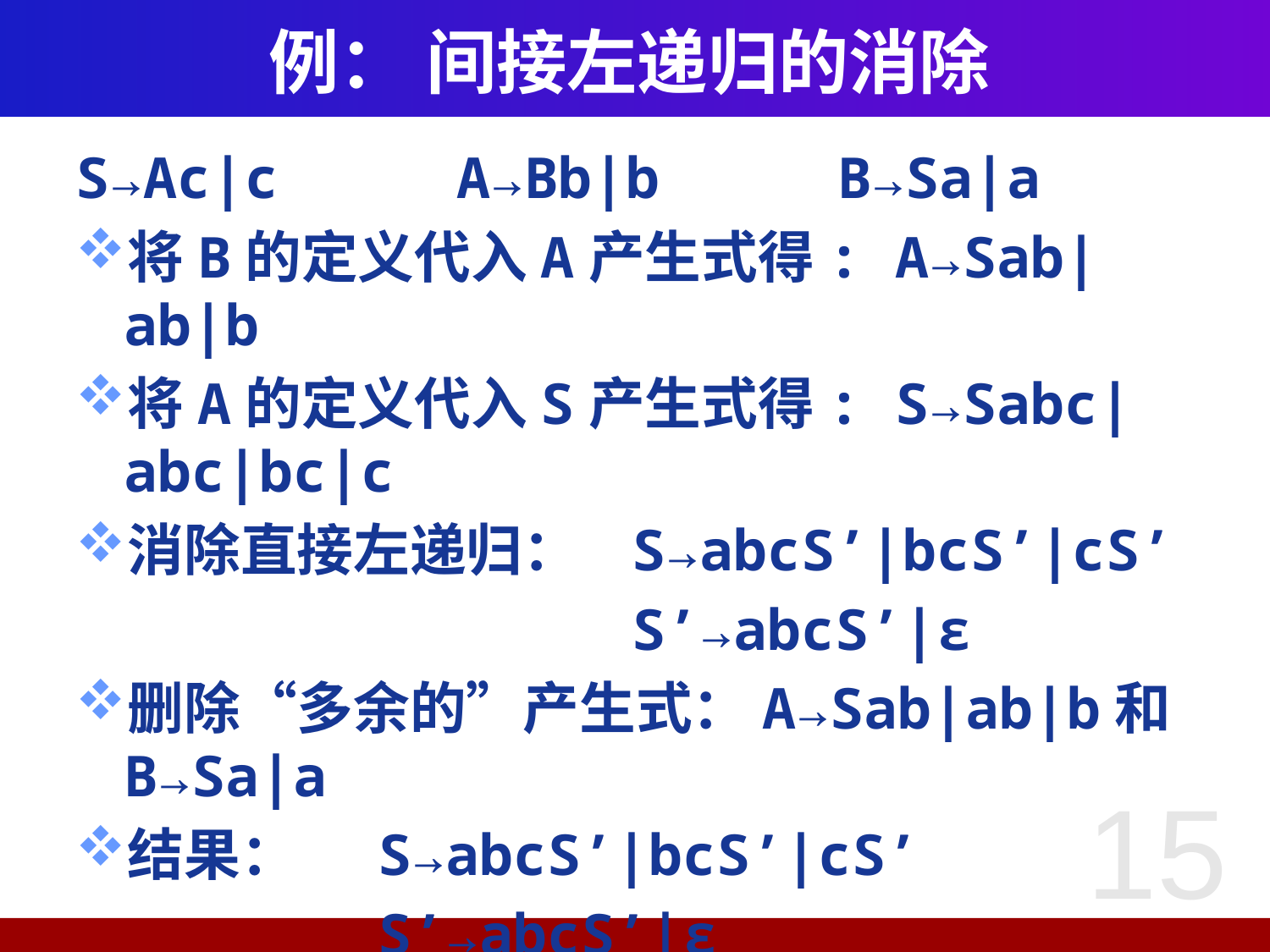

# 例： 间接左递归的消除
S→Ac|c 		A→Bb|b 		B→Sa|a
将B的定义代入A产生式得: A→Sab|ab|b
将A的定义代入S产生式得: S→Sabc|abc|bc|c
消除直接左递归：	S→abcS’|bcS’|cS’
 　				S’→abcS’|ε
删除“多余的”产生式：A→Sab|ab|b和B→Sa|a
结果：	S→abcS’|bcS’|cS’
　		S’→abcS’|ε
15